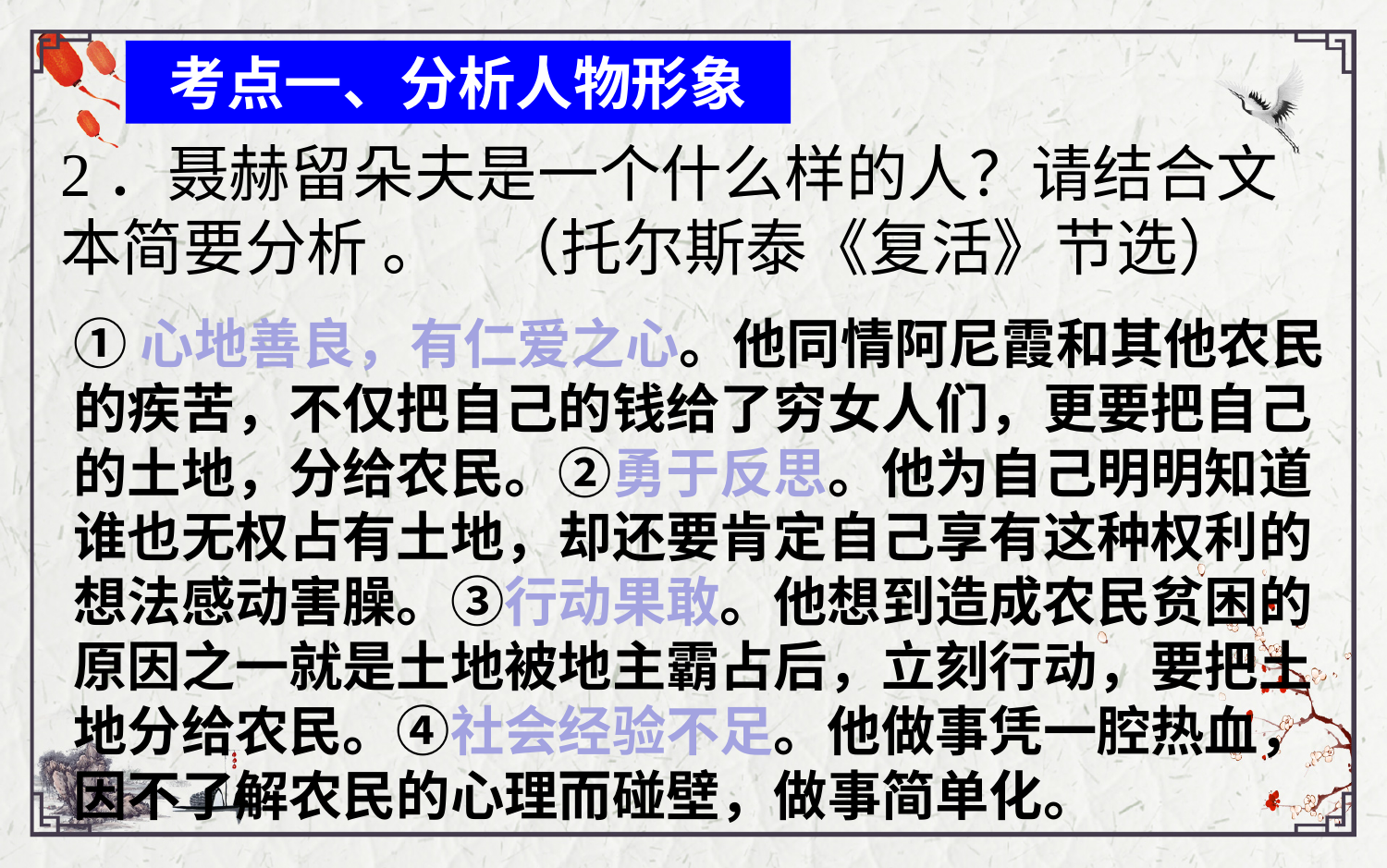

考点一、分析人物形象
2．聂赫留朵夫是一个什么样的人？请结合文本简要分析 。    （托尔斯泰《复活》节选）
①心地善良，有仁爱之心。他同情阿尼霞和其他农民的疾苦，不仅把自己的钱给了穷女人们，更要把自己的土地，分给农民。②勇于反思。他为自己明明知道谁也无权占有土地，却还要肯定自己享有这种权利的想法感动害臊。③行动果敢。他想到造成农民贫困的原因之一就是土地被地主霸占后，立刻行动，要把土地分给农民。④社会经验不足。他做事凭一腔热血，因不了解农民的心理而碰壁，做事简单化。